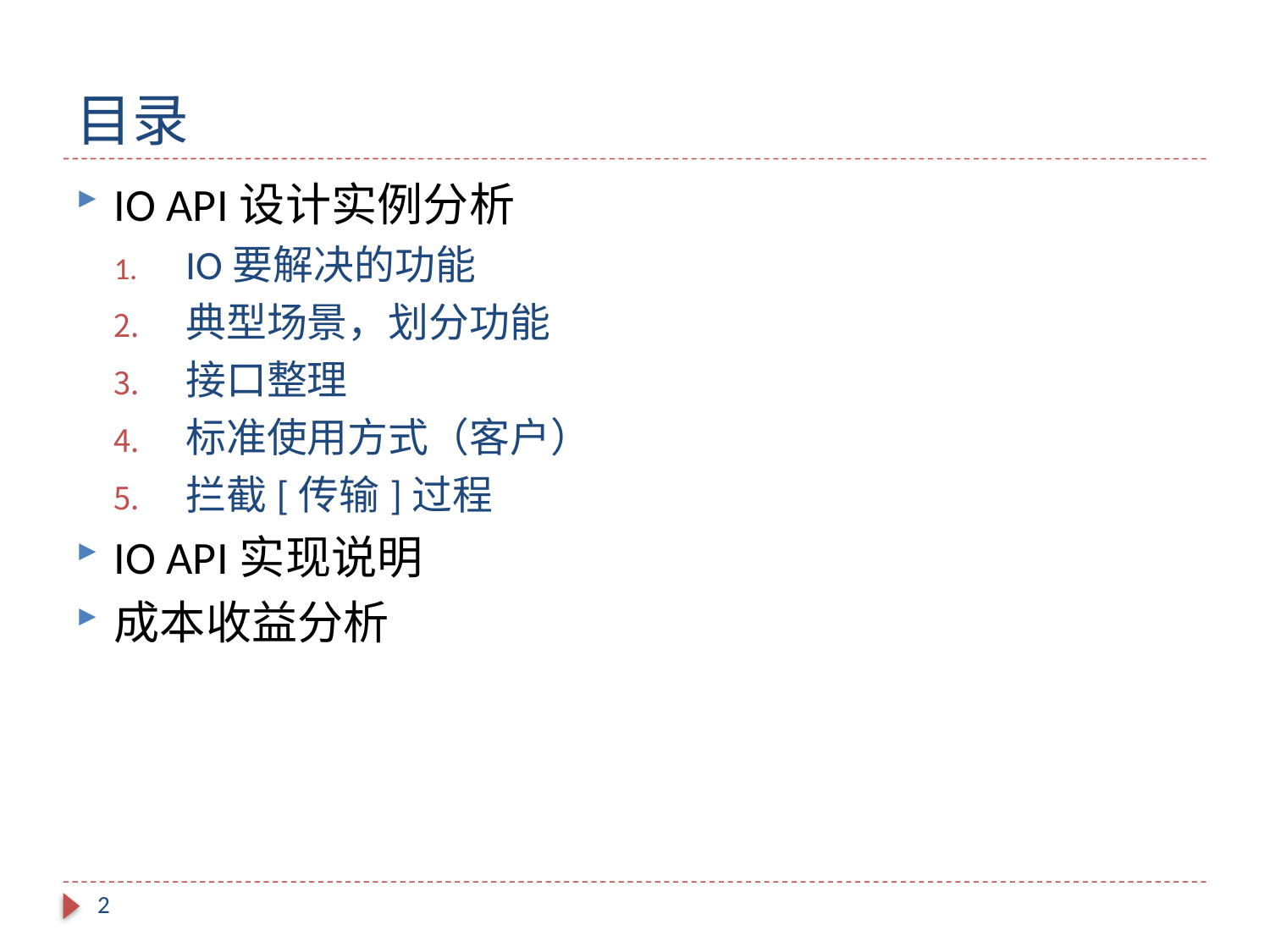

# 目录
IO API设计实例分析
IO要解决的功能
典型场景，划分功能
接口整理
标准使用方式（客户）
拦截[传输]过程
IO API实现说明
成本收益分析

2